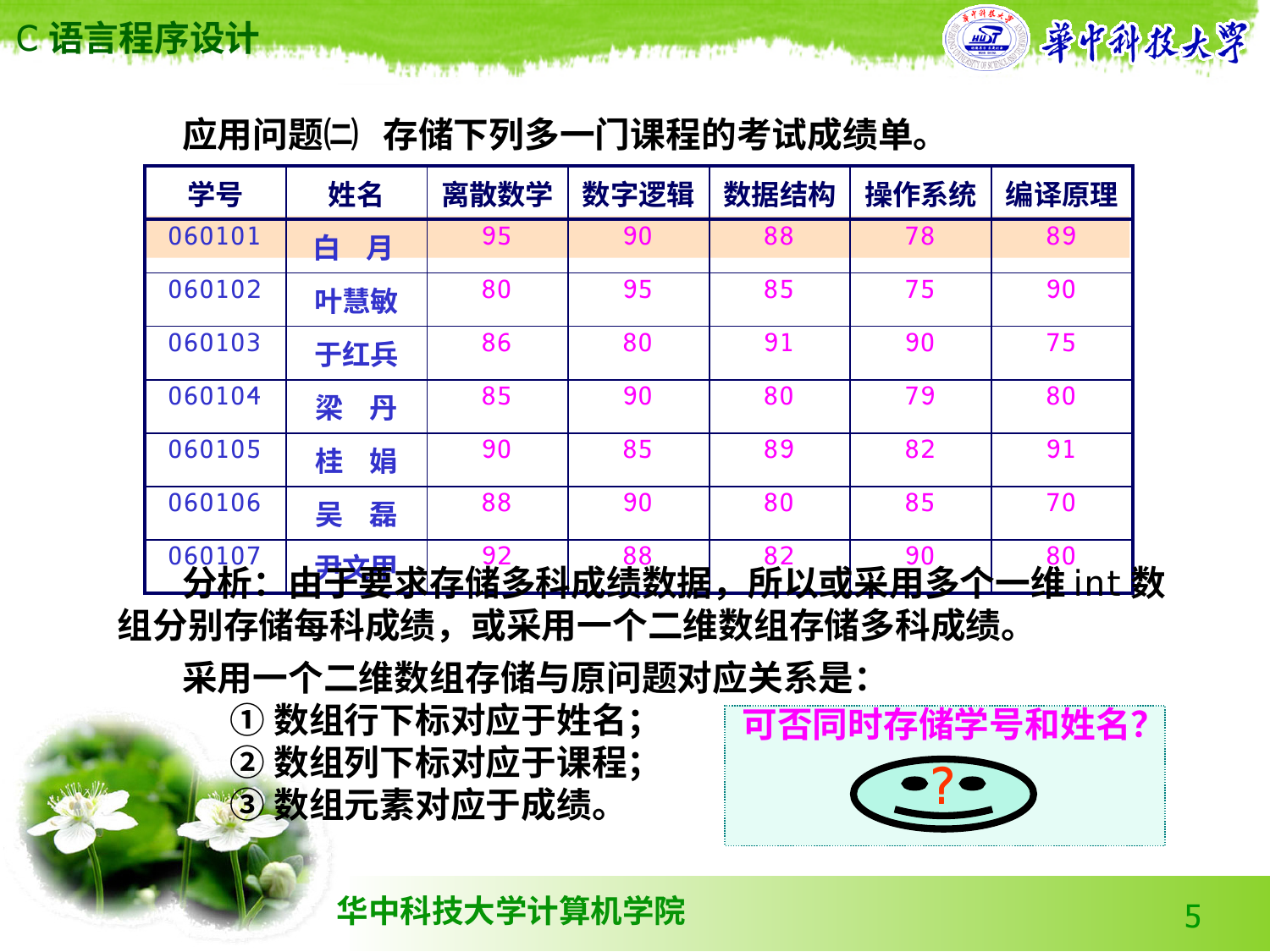

应用问题㈡   存储下列多一门课程的考试成绩单。
| 学号 | 姓名 | 离散数学 | 数字逻辑 | 数据结构 | 操作系统 | 编译原理 |
| --- | --- | --- | --- | --- | --- | --- |
| 060101 | 白 月 | 95 | 90 | 88 | 78 | 89 |
| 060102 | 叶慧敏 | 80 | 95 | 85 | 75 | 90 |
| 060103 | 于红兵 | 86 | 80 | 91 | 90 | 75 |
| 060104 | 梁 丹 | 85 | 90 | 80 | 79 | 80 |
| 060105 | 桂 娟 | 90 | 85 | 89 | 82 | 91 |
| 060106 | 吴 磊 | 88 | 90 | 80 | 85 | 70 |
| 060107 | 尹文甲 | 92 | 88 | 82 | 90 | 80 |

       分析：由于要求存储多科成绩数据，所以或采用多个一维int数组分别存储每科成绩，或采用一个二维数组存储多科成绩。
       采用一个二维数组存储与原问题对应关系是：
              ①数组行下标对应于姓名；
              ②数组列下标对应于课程；
              ③数组元素对应于成绩。
可否同时存储学号和姓名？

?

?
5